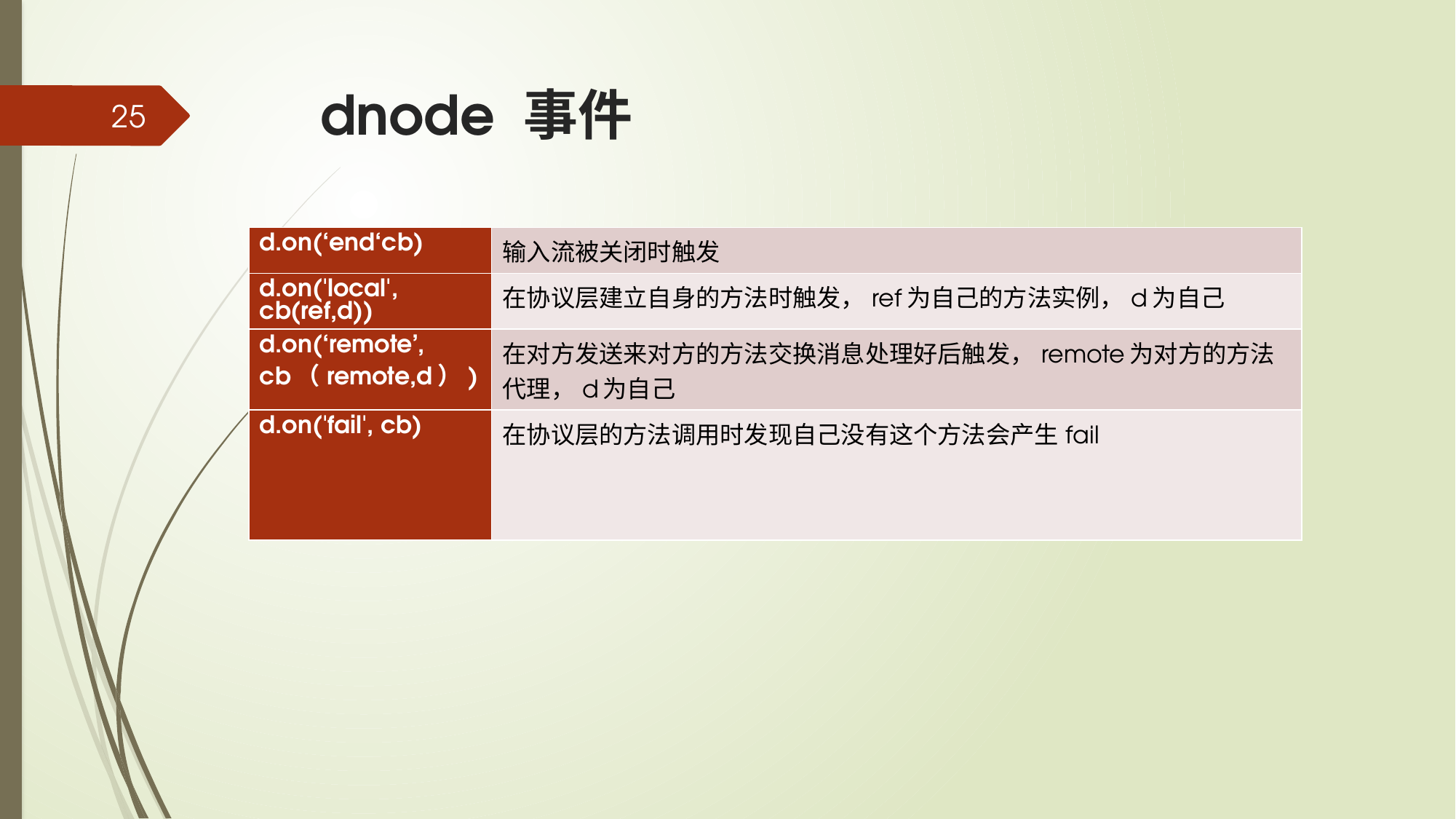

# dnode 事件
25
| d.on(‘end‘cb) | 输入流被关闭时触发 |
| --- | --- |
| d.on('local', cb(ref,d)) | 在协议层建立自身的方法时触发，ref为自己的方法实例，d为自己 |
| d.on(‘remote’, cb（remote,d）) | 在对方发送来对方的方法交换消息处理好后触发，remote为对方的方法代理，d为自己 |
| d.on('fail', cb) | 在协议层的方法调用时发现自己没有这个方法会产生fail |